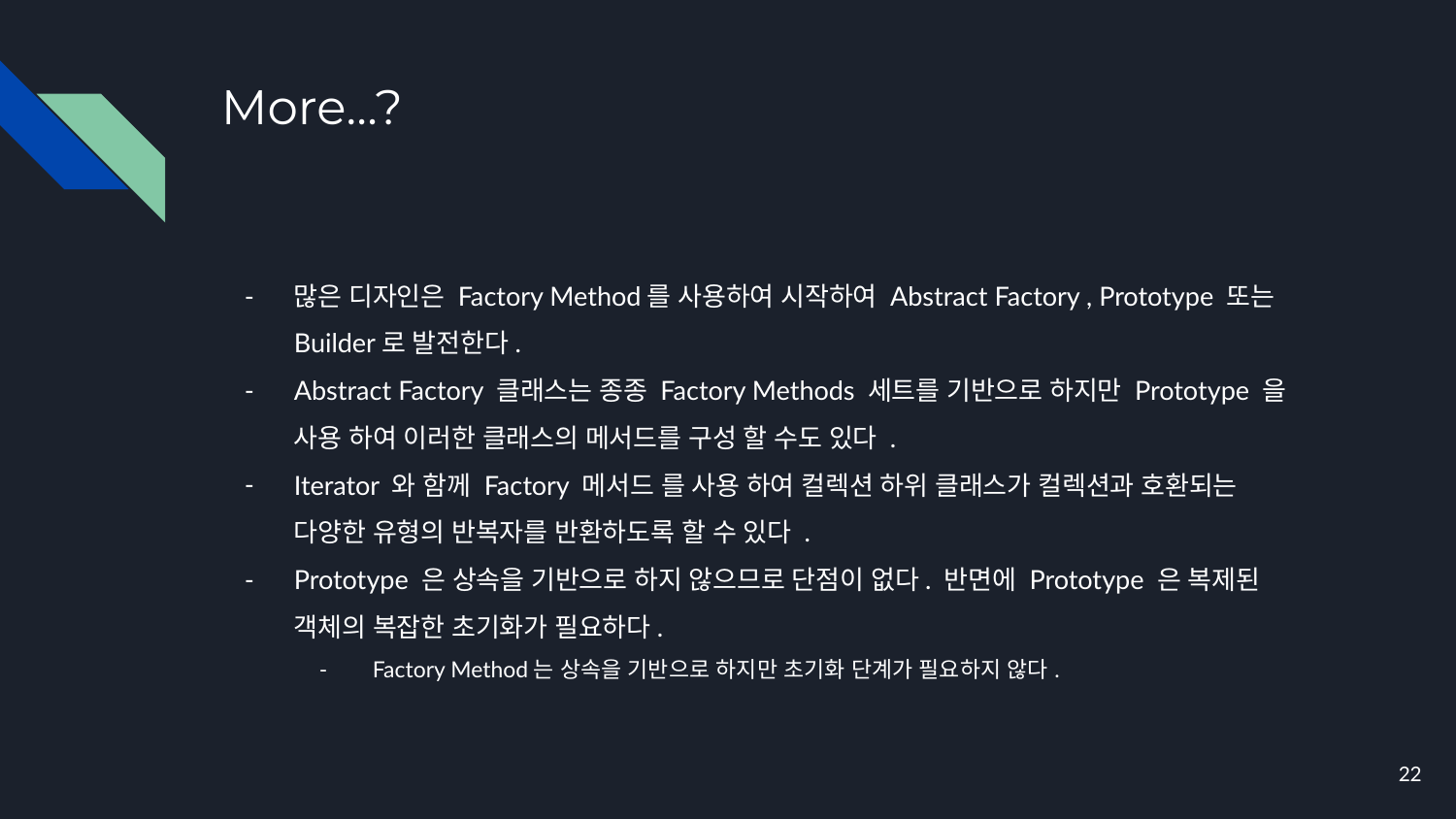

# More…?
많은 디자인은 Factory Method를 사용하여 시작하여 Abstract Factory , Prototype 또는 Builder로 발전한다.
Abstract Factory 클래스는 종종 Factory Methods 세트를 기반으로 하지만 Prototype 을 사용 하여 이러한 클래스의 메서드를 구성 할 수도 있다 .
Iterator 와 함께 Factory 메서드 를 사용 하여 컬렉션 하위 클래스가 컬렉션과 호환되는 다양한 유형의 반복자를 반환하도록 할 수 있다 .
Prototype 은 상속을 기반으로 하지 않으므로 단점이 없다. 반면에 Prototype 은 복제된 객체의 복잡한 초기화가 필요하다.
 Factory Method는 상속을 기반으로 하지만 초기화 단계가 필요하지 않다.

22